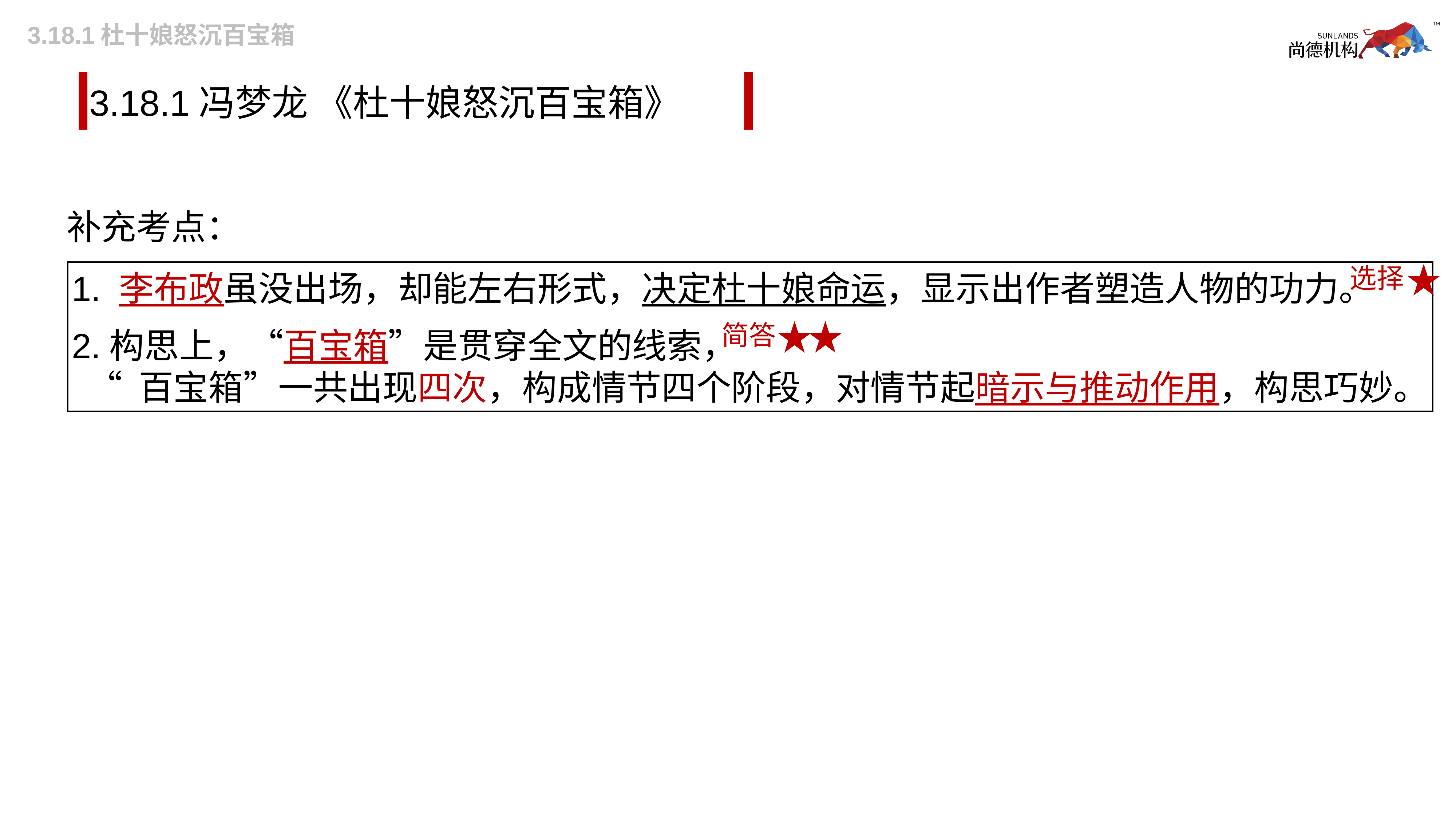

3.18.1杜十娘怒沉百宝箱
# 3.18.1冯梦龙 《杜十娘怒沉百宝箱》
补充考点：
1. 李布政虽没出场，却能左右形式，决定杜十娘命运，显示出作者塑造人物的功力。
2.构思上，“百宝箱”是贯穿全文的线索，
  “ 百宝箱”一共出现四次，构成情节四个阶段，对情节起暗示与推动作用，构思巧妙。
选择

简答